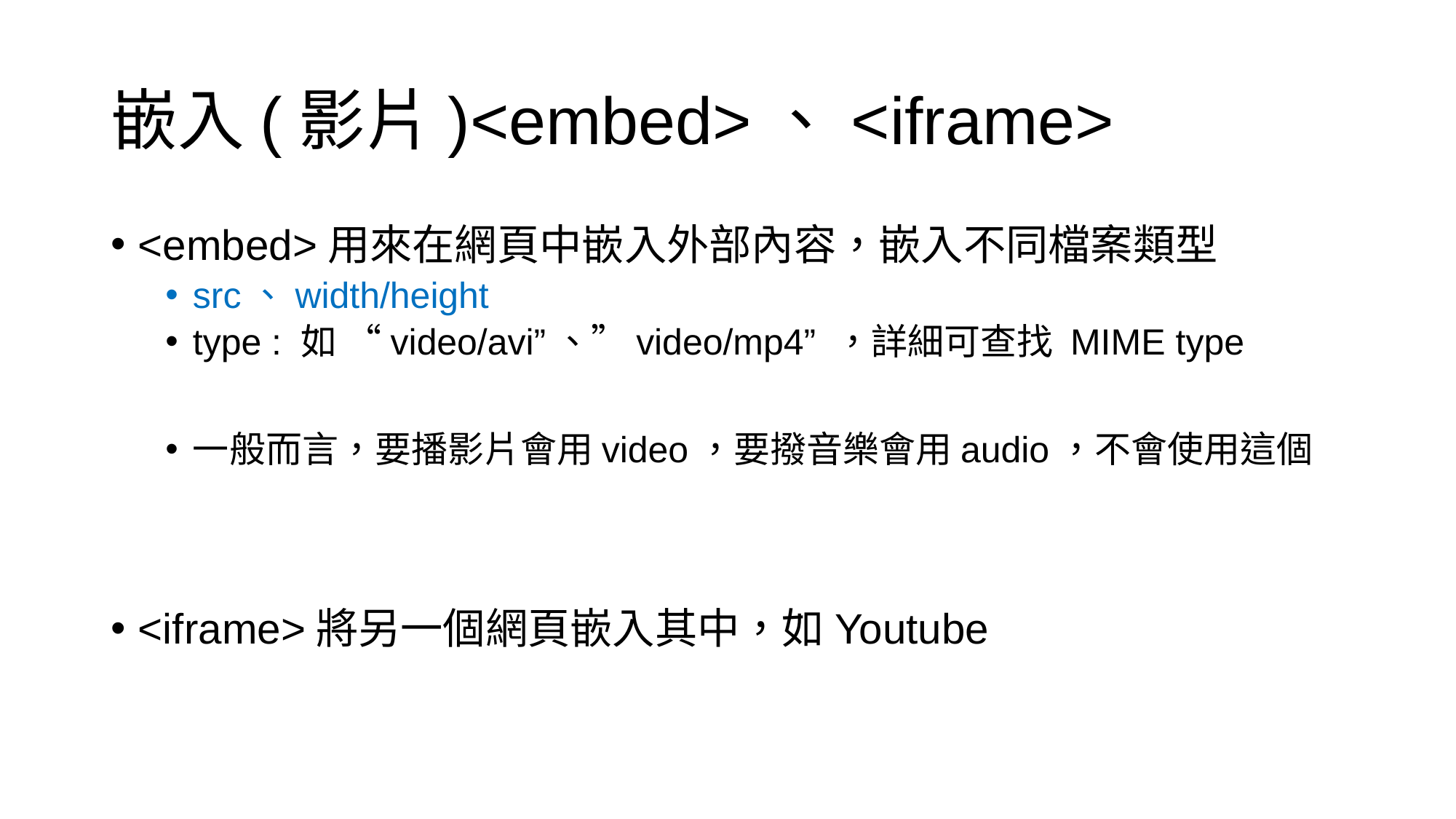

# 嵌入(影片)<embed>、<iframe>
<embed>用來在網頁中嵌入外部內容，嵌入不同檔案類型
src、width/height
type : 如 “video/avi”、”video/mp4” ，詳細可查找 MIME type

一般而言，要播影片會用video，要撥音樂會用audio，不會使用這個

<iframe>將另一個網頁嵌入其中，如Youtube